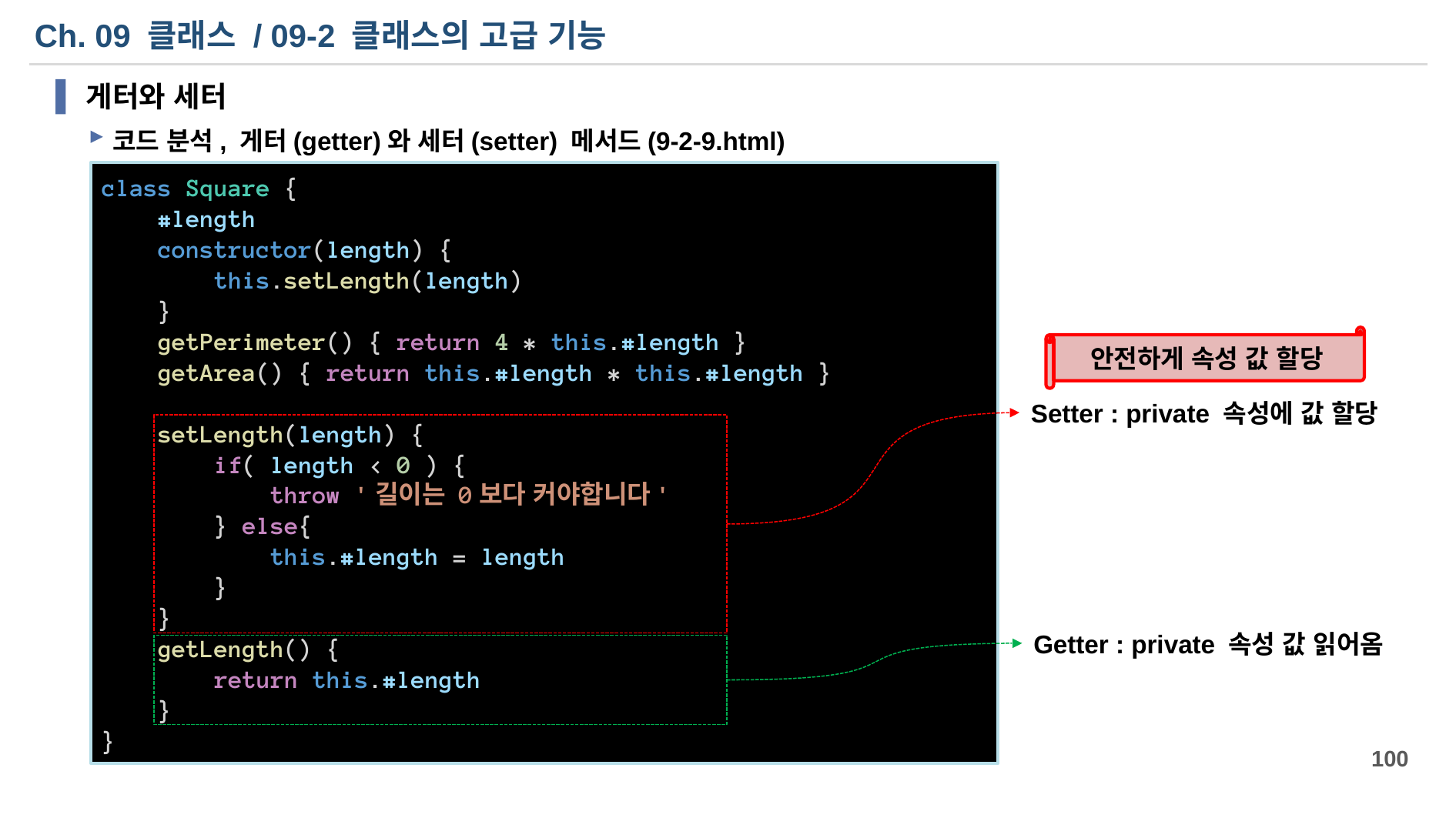

# Ch. 09 클래스 / 09-2 클래스의 고급 기능
게터와 세터
코드 분석, 게터(getter)와 세터(setter) 메서드(9-2-9.html)
class Square {
    #length
    constructor(length) {
        this.setLength(length)
    }
    getPerimeter() { return 4 * this.#length }
    getArea() { return this.#length * this.#length }
    setLength(length) {
        if( length < 0 ) {
            throw '길이는 0보다 커야합니다'
        } else{
            this.#length = length
        }
    }
    getLength() {
        return this.#length
    }
}
안전하게 속성 값 할당
Setter : private 속성에 값 할당

Getter : private 속성 값 읽어옴

100